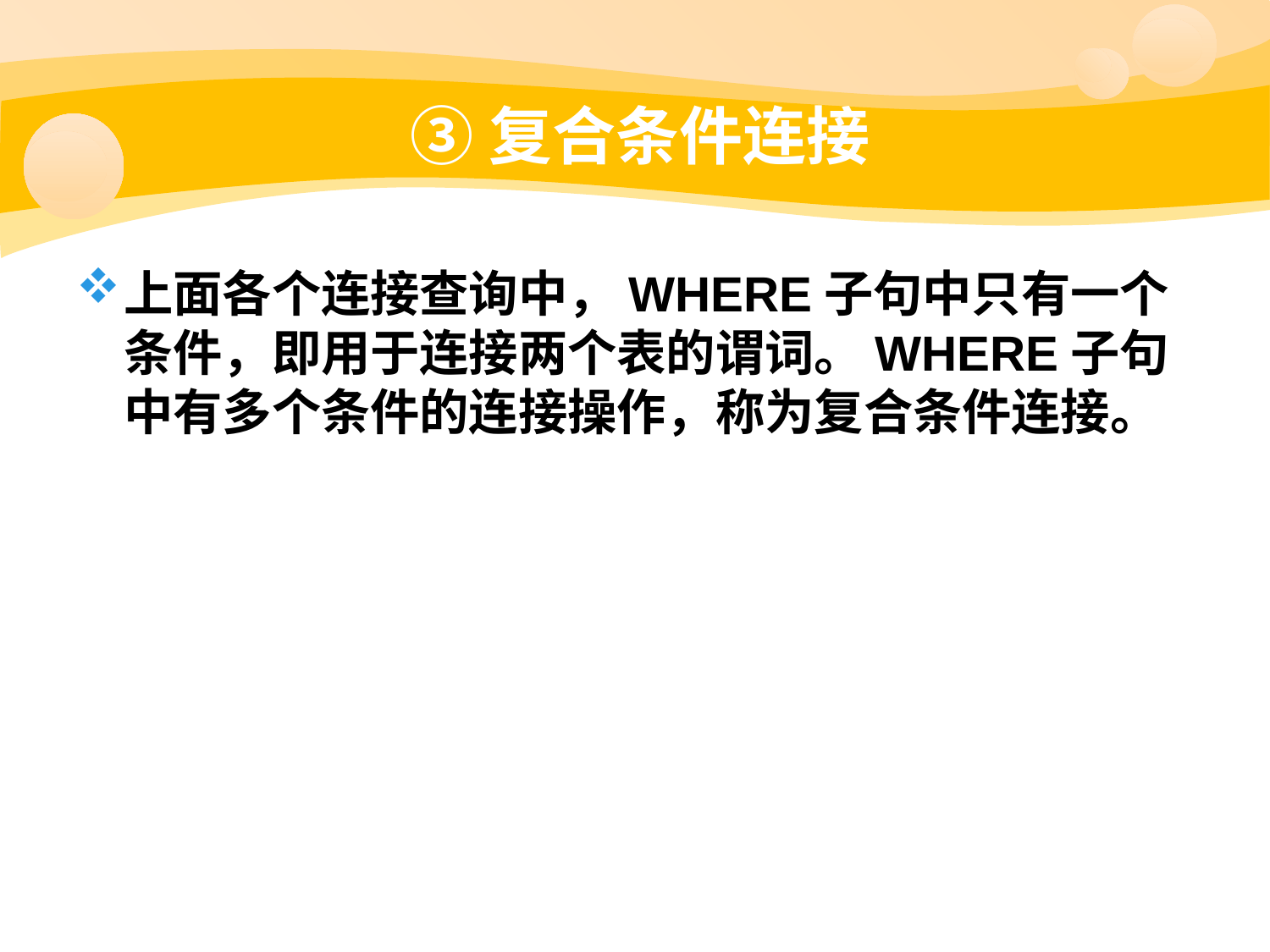

# ③复合条件连接
上面各个连接查询中，WHERE子句中只有一个条件，即用于连接两个表的谓词。WHERE子句中有多个条件的连接操作，称为复合条件连接。